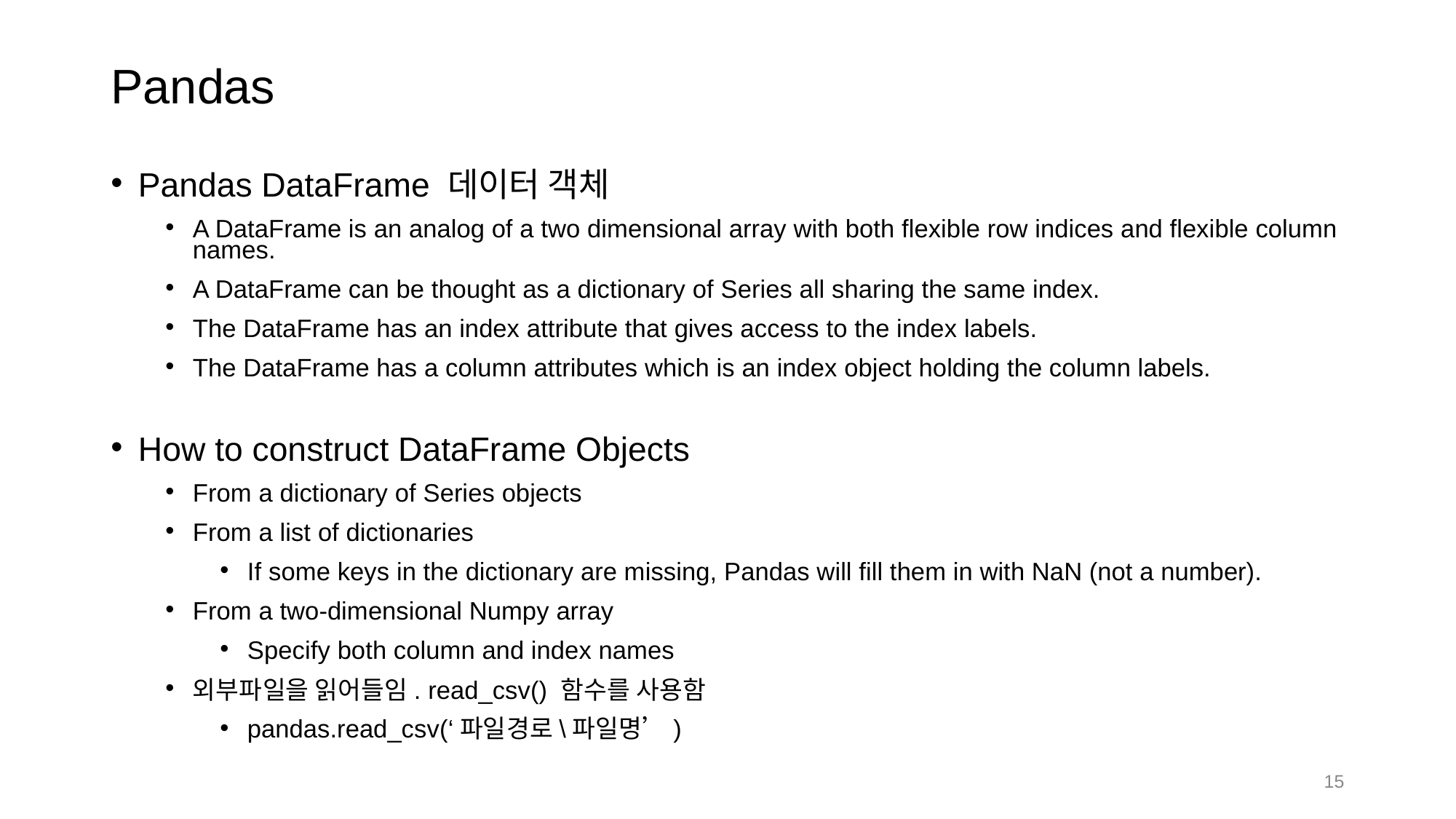

# Pandas
Pandas DataFrame 데이터 객체
A DataFrame is an analog of a two dimensional array with both flexible row indices and flexible column names.
A DataFrame can be thought as a dictionary of Series all sharing the same index.
The DataFrame has an index attribute that gives access to the index labels.
The DataFrame has a column attributes which is an index object holding the column labels.

How to construct DataFrame Objects
From a dictionary of Series objects
From a list of dictionaries
If some keys in the dictionary are missing, Pandas will fill them in with NaN (not a number).
From a two-dimensional Numpy array
Specify both column and index names
외부파일을 읽어들임. read_csv() 함수를 사용함
pandas.read_csv(‘파일경로\파일명’)
15